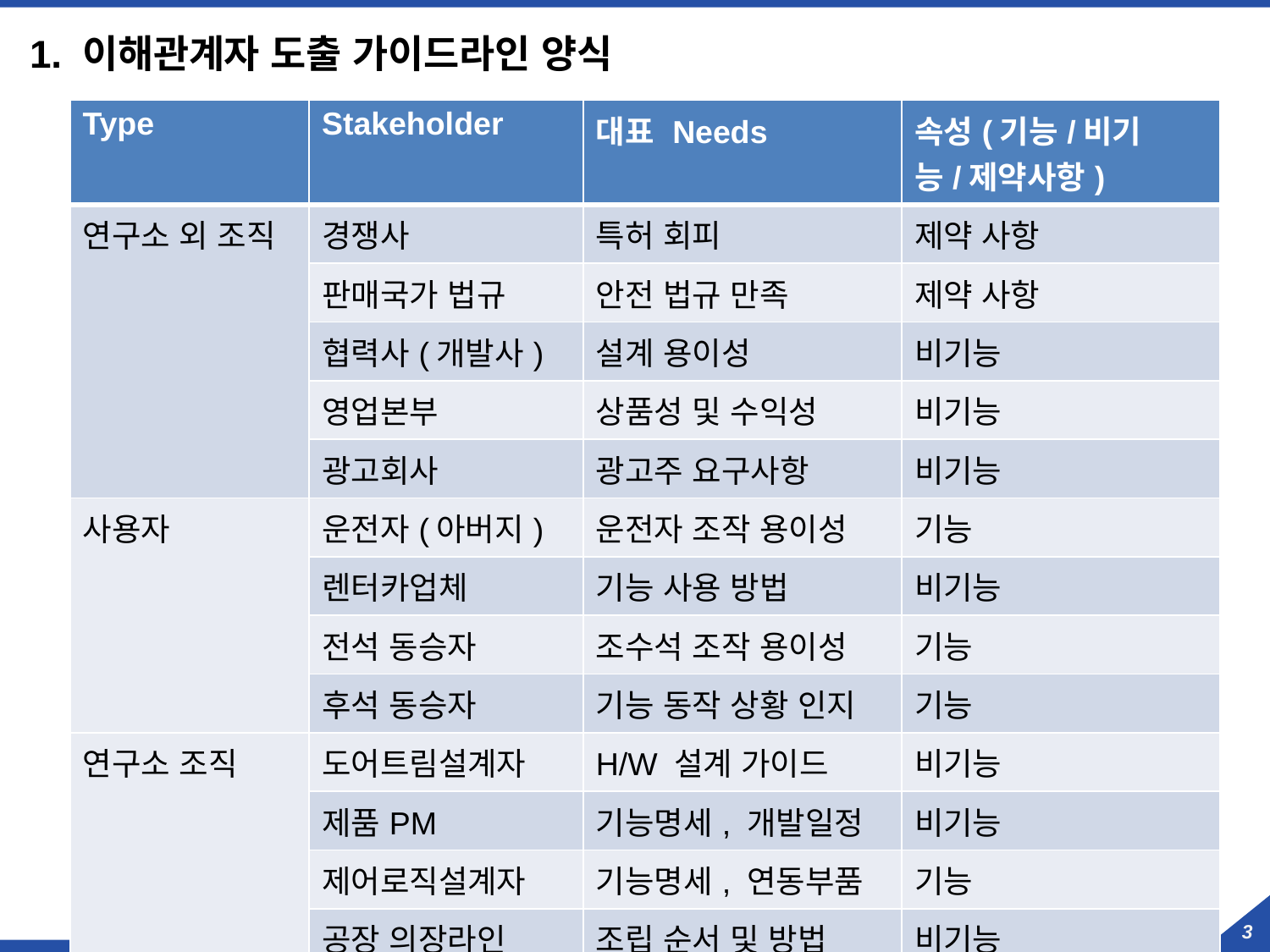

# 1. 이해관계자 도출 가이드라인 양식
| Type | Stakeholder | 대표 Needs | 속성(기능/비기능/제약사항) |
| --- | --- | --- | --- |
| 연구소 외 조직 | 경쟁사 | 특허 회피 | 제약 사항 |
|  | 판매국가 법규 | 안전 법규 만족 | 제약 사항 |
|  | 협력사(개발사) | 설계 용이성 | 비기능 |
|  | 영업본부 | 상품성 및 수익성 | 비기능 |
|  | 광고회사 | 광고주 요구사항 | 비기능 |
| 사용자 | 운전자(아버지) | 운전자 조작 용이성 | 기능 |
|  | 렌터카업체 | 기능 사용 방법 | 비기능 |
|  | 전석 동승자 | 조수석 조작 용이성 | 기능 |
|  | 후석 동승자 | 기능 동작 상황 인지 | 기능 |
| 연구소 조직 | 도어트림설계자 | H/W 설계 가이드 | 비기능 |
|  | 제품PM | 기능명세, 개발일정 | 비기능 |
|  | 제어로직설계자 | 기능명세, 연동부품 | 기능 |
|  | 공장 의장라인 | 조립 순서 및 방법 | 비기능 |
|  | 검증/시험 조직 | 기능/성능 목표 | 기능 |